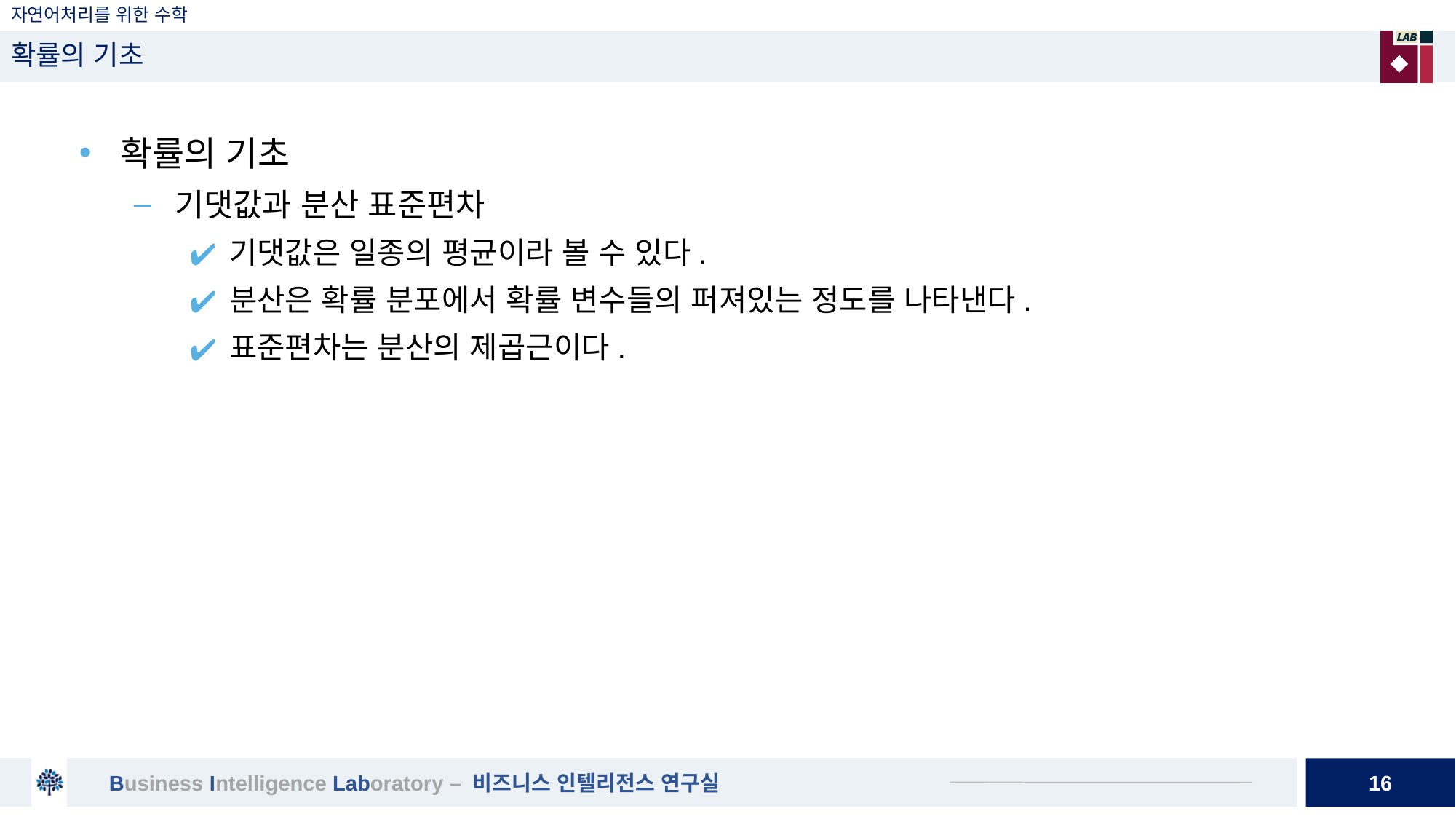

# 자연어처리를 위한 수학
확률의 기초

확률의 기초
기댓값과 분산 표준편차
기댓값은 일종의 평균이라 볼 수 있다.
분산은 확률 분포에서 확률 변수들의 퍼져있는 정도를 나타낸다.
표준편차는 분산의 제곱근이다.
16